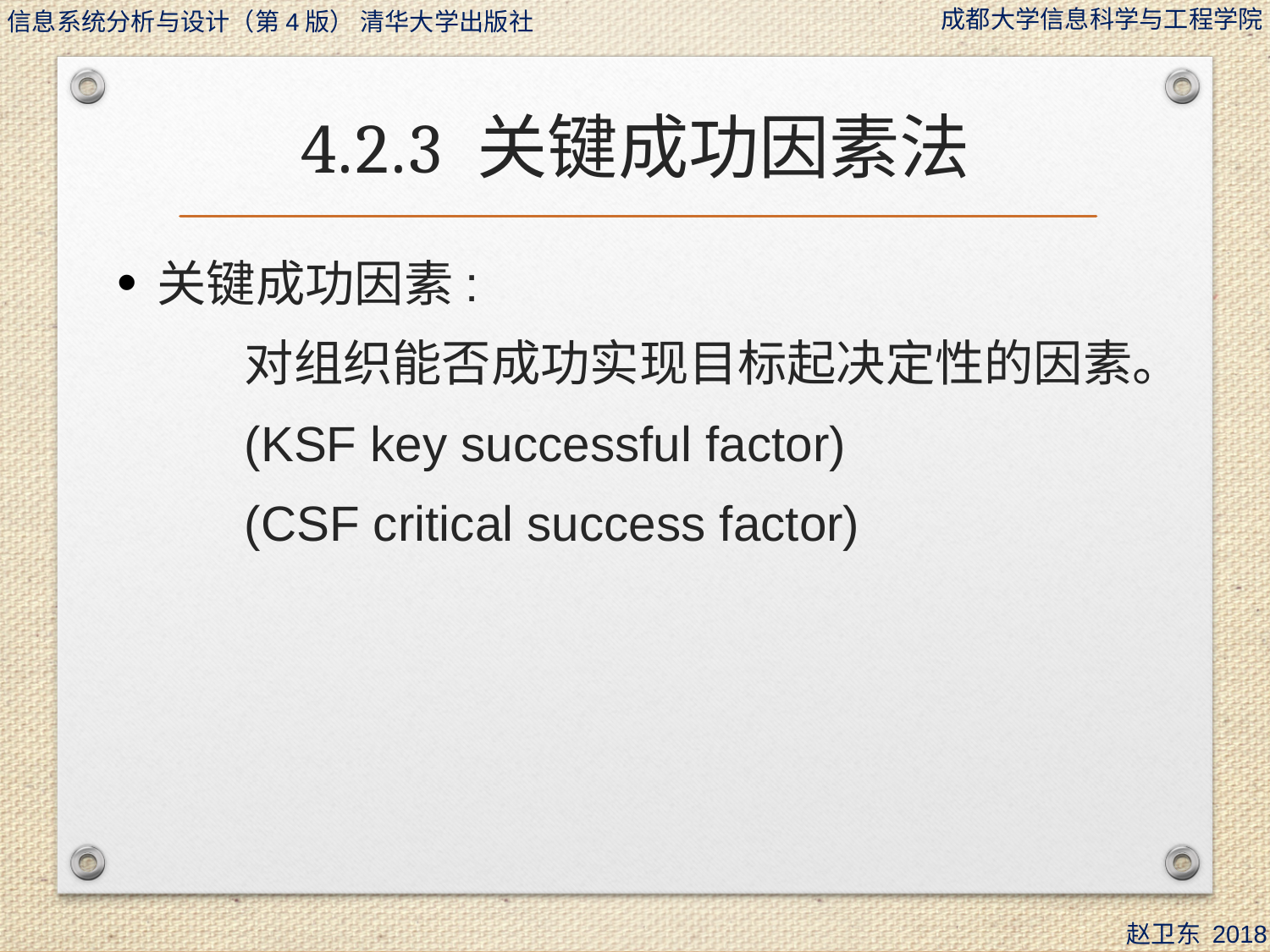

# 4.2.3 关键成功因素法
关键成功因素:
	对组织能否成功实现目标起决定性的因素。
	(KSF key successful factor)
	(CSF critical success factor)